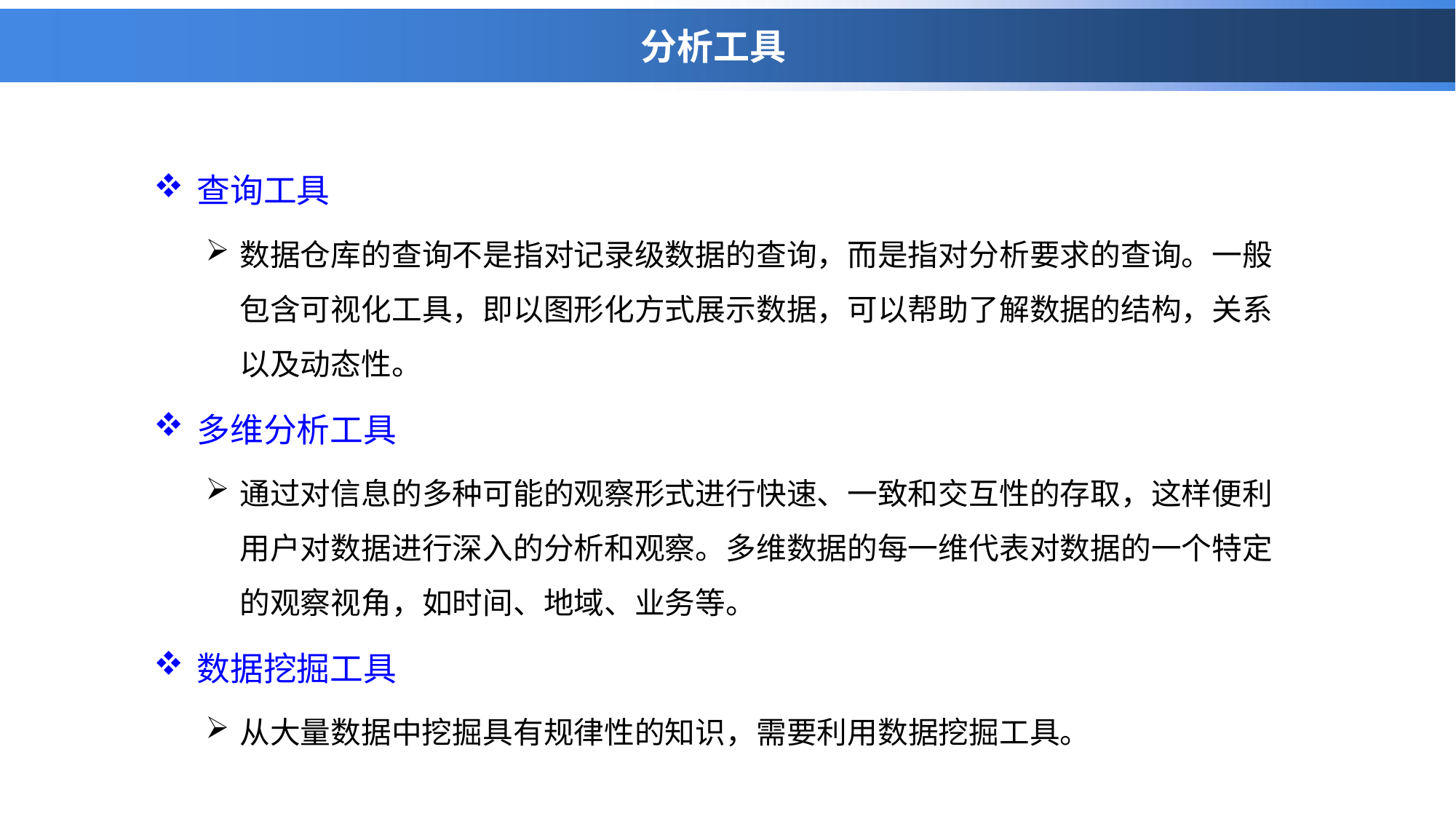

# 分析工具
查询工具
数据仓库的查询不是指对记录级数据的查询，而是指对分析要求的查询。一般包含可视化工具，即以图形化方式展示数据，可以帮助了解数据的结构，关系以及动态性。
多维分析工具
通过对信息的多种可能的观察形式进行快速、一致和交互性的存取，这样便利用户对数据进行深入的分析和观察。多维数据的每一维代表对数据的一个特定的观察视角，如时间、地域、业务等。
数据挖掘工具
从大量数据中挖掘具有规律性的知识，需要利用数据挖掘工具。